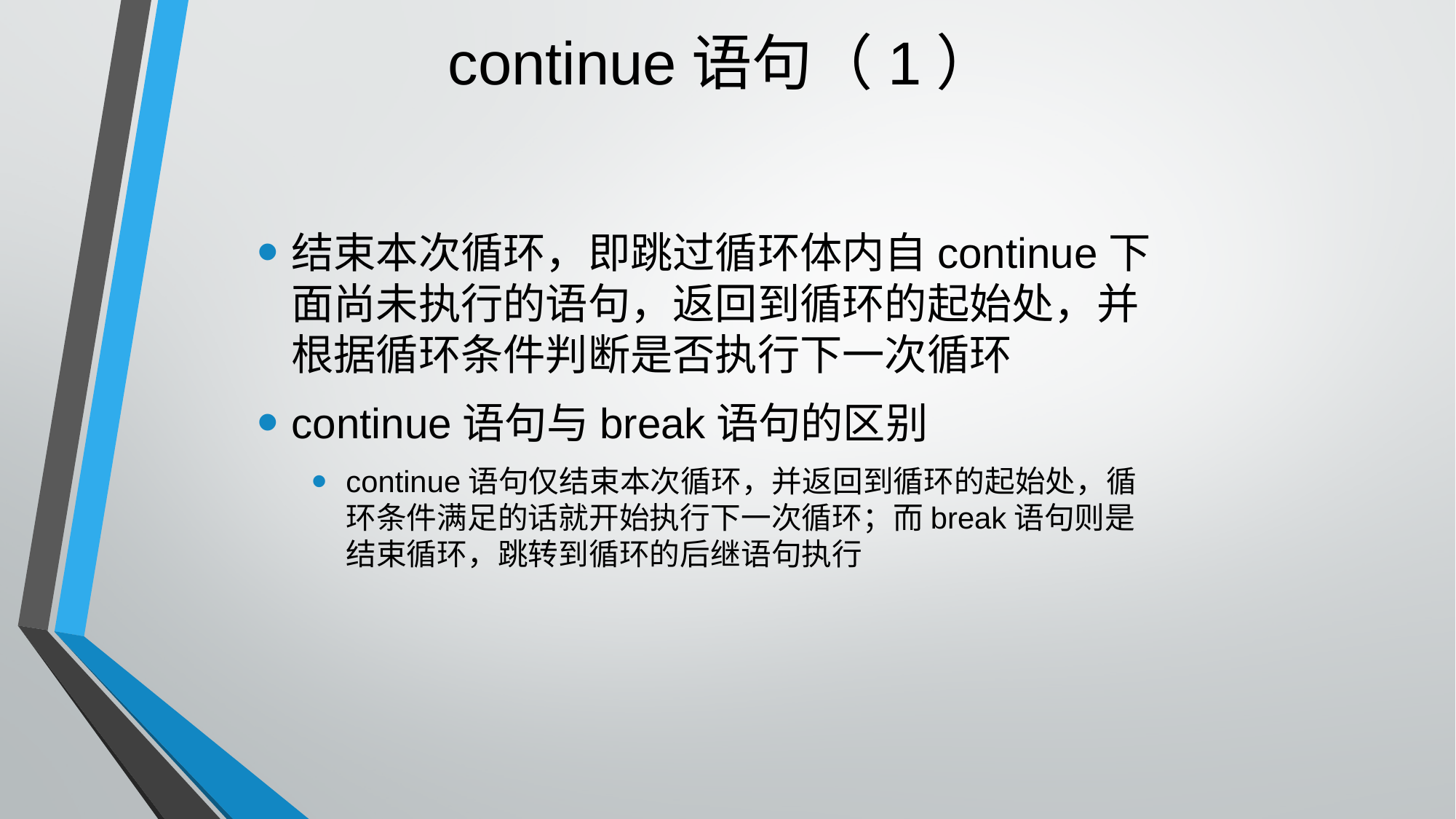

# continue语句（1）
结束本次循环，即跳过循环体内自continue下面尚未执行的语句，返回到循环的起始处，并根据循环条件判断是否执行下一次循环
continue语句与break语句的区别
continue语句仅结束本次循环，并返回到循环的起始处，循环条件满足的话就开始执行下一次循环；而break语句则是结束循环，跳转到循环的后继语句执行